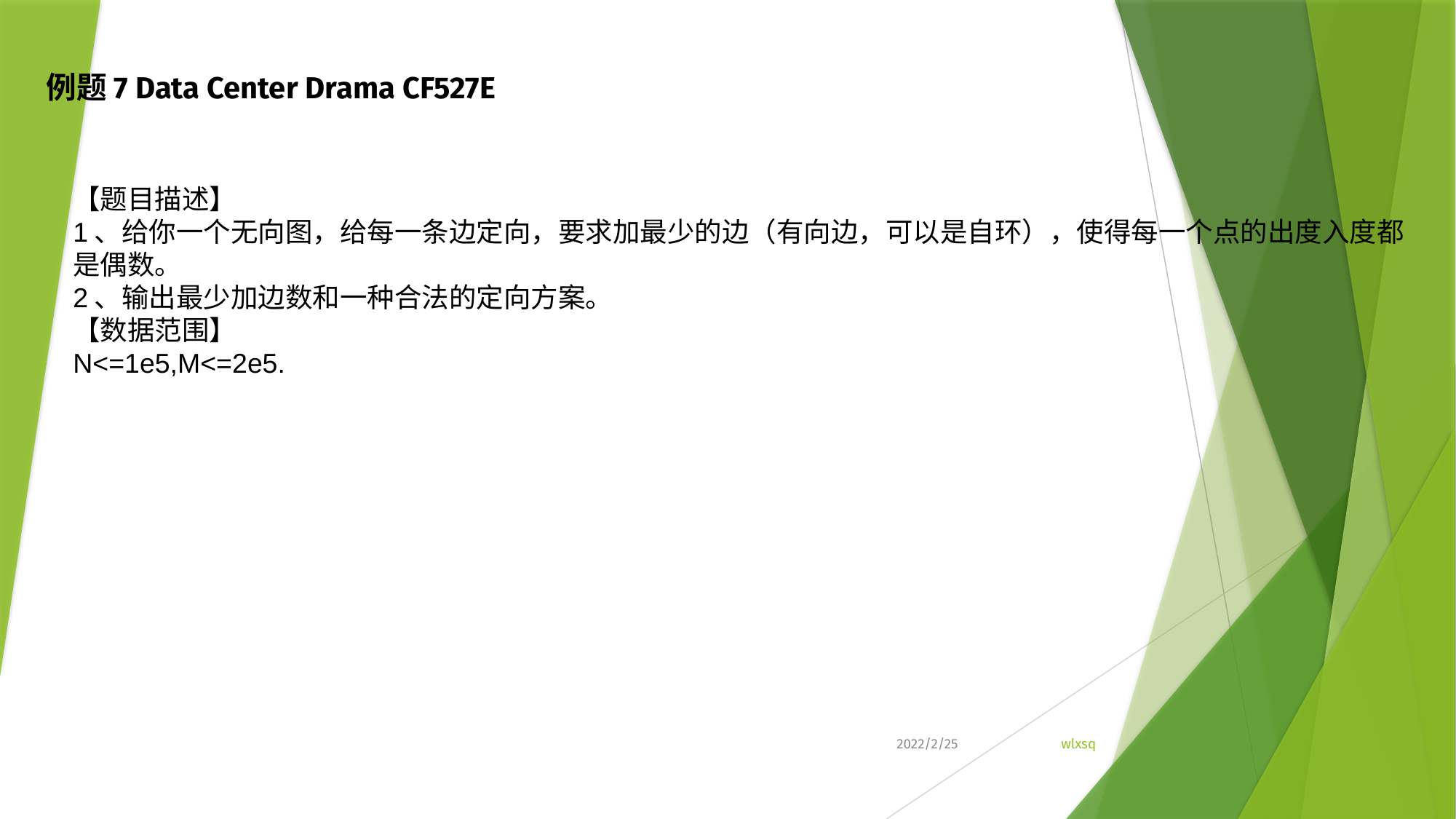

例题7 Data Center Drama CF527E
【题目描述】
1、给你一个无向图，给每一条边定向，要求加最少的边（有向边，可以是自环），使得每一个点的出度入度都是偶数。
2、输出最少加边数和一种合法的定向方案。
【数据范围】
N<=1e5,M<=2e5.
2022/2/25
9